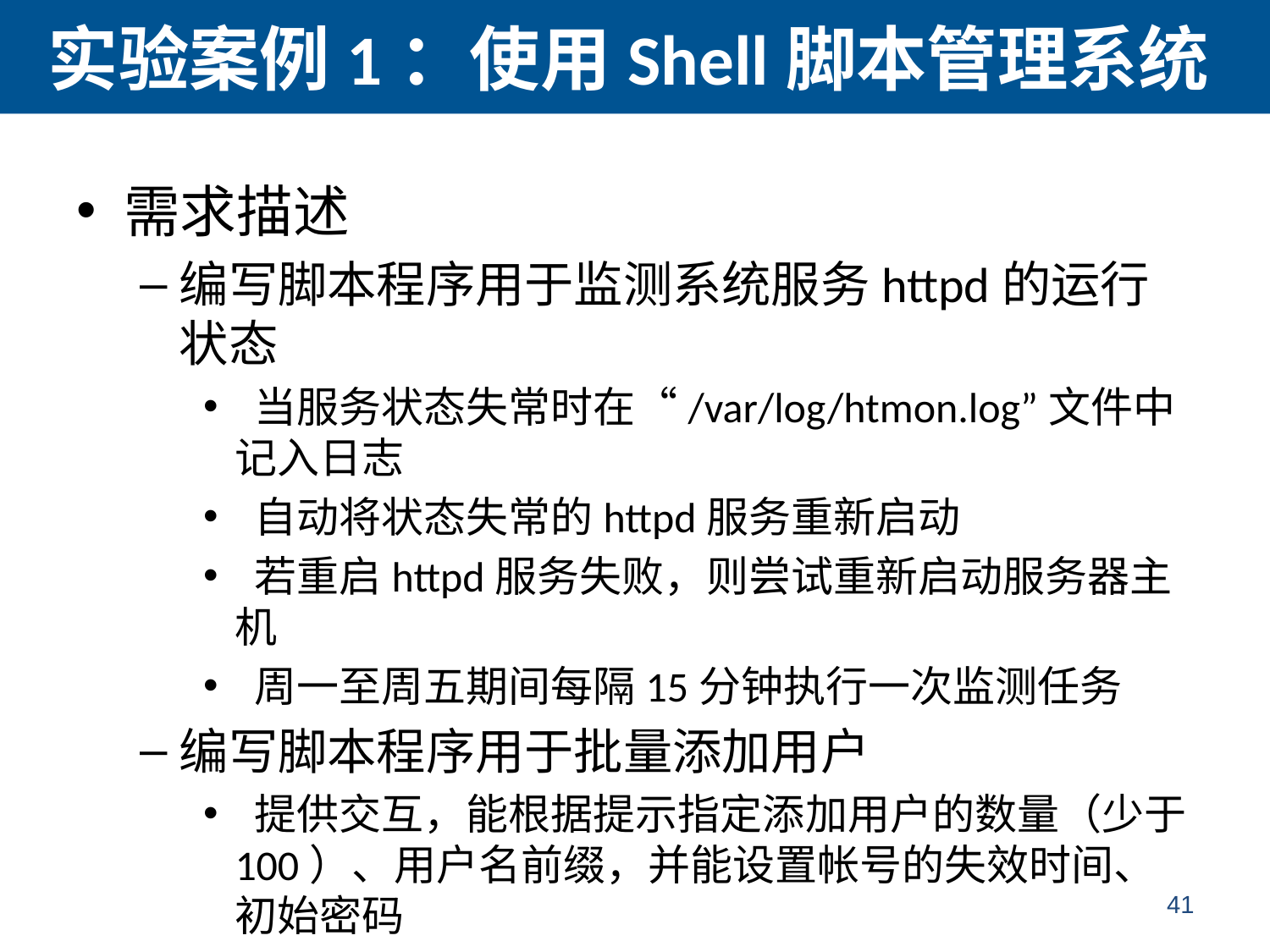

# 实验案例1：使用Shell脚本管理系统
需求描述
编写脚本程序用于监测系统服务httpd的运行状态
 当服务状态失常时在“/var/log/htmon.log”文件中记入日志
 自动将状态失常的httpd服务重新启动
 若重启httpd服务失败，则尝试重新启动服务器主机
 周一至周五期间每隔15分钟执行一次监测任务
编写脚本程序用于批量添加用户
 提供交互，能根据提示指定添加用户的数量（少于100）、用户名前缀，并能设置帐号的失效时间、初始密码
 用户名编号统一使用2位数，如使用“01”、“02”的形式
编写脚本批量删除用户
 通过命令行参数指定要删除用户的名称前缀
 删除以该前缀开头的所有用户，但要防止误删除root用户
41